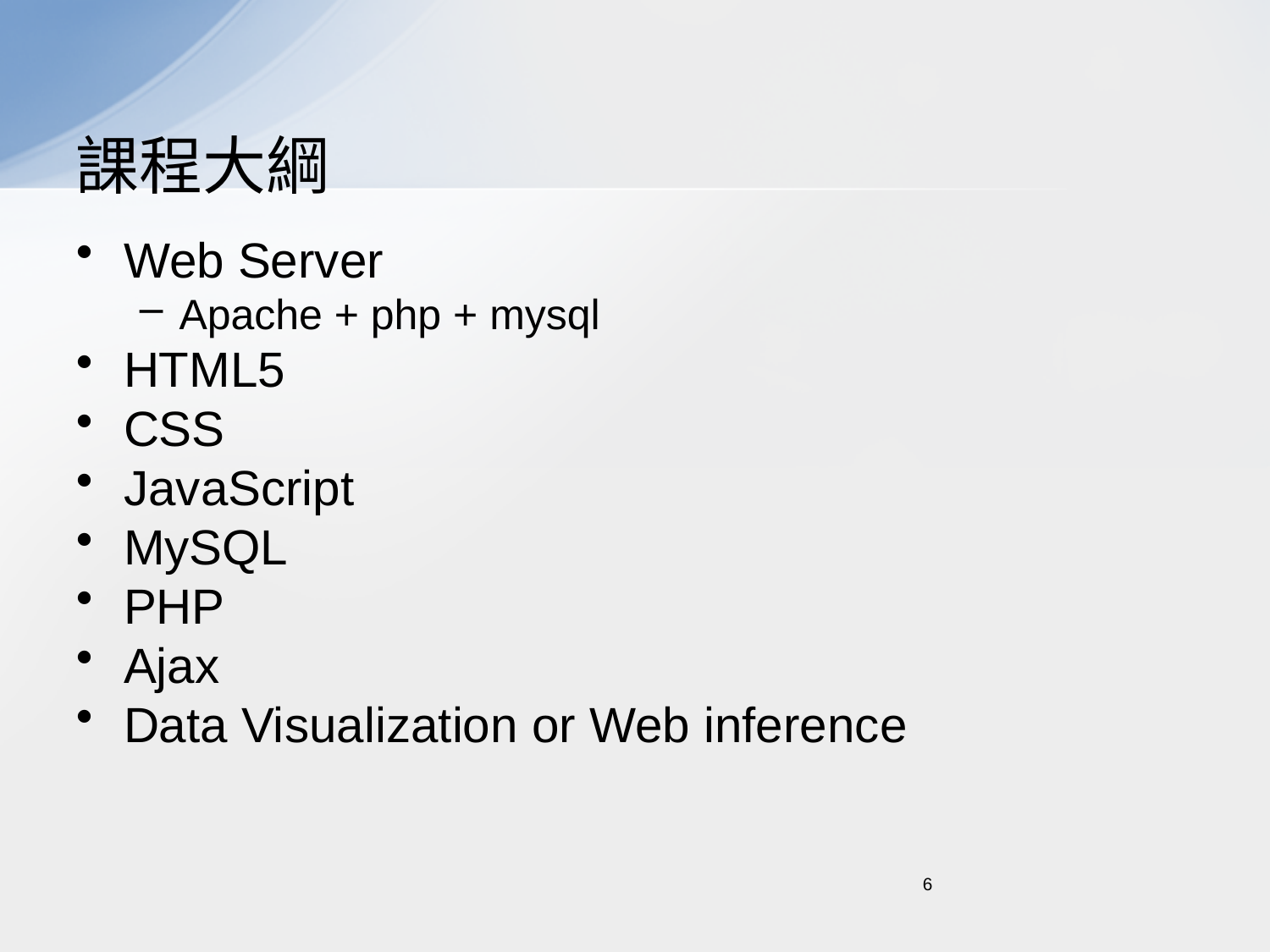

# 課程大綱
Web Server
Apache + php + mysql
HTML5
CSS
JavaScript
MySQL
PHP
Ajax
Data Visualization or Web inference

6